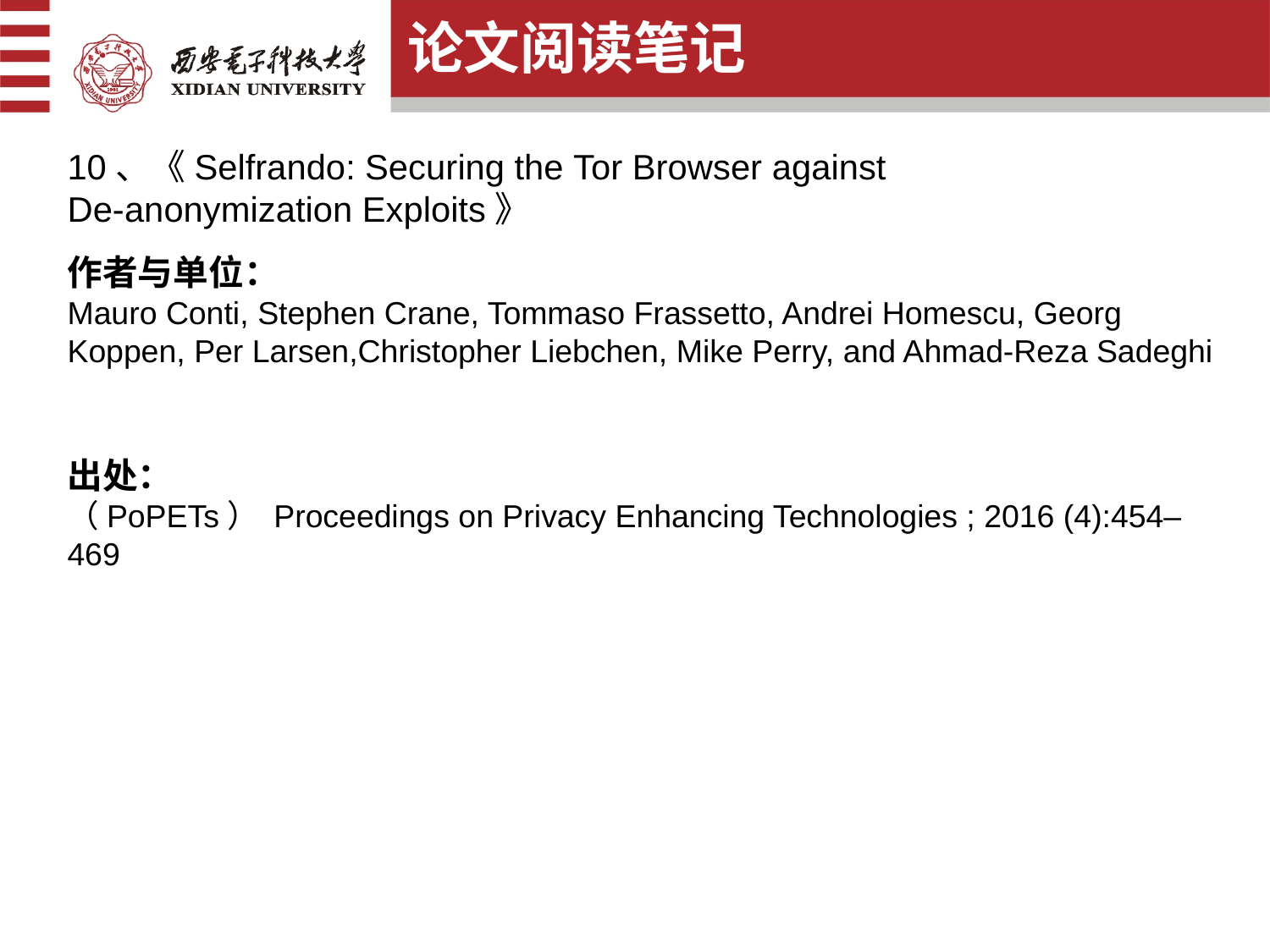

论文阅读笔记
10、《Selfrando: Securing the Tor Browser against
De-anonymization Exploits》
作者与单位：
Mauro Conti, Stephen Crane, Tommaso Frassetto, Andrei Homescu, Georg Koppen, Per Larsen,Christopher Liebchen, Mike Perry, and Ahmad-Reza Sadeghi

出处：
（PoPETs） Proceedings on Privacy Enhancing Technologies ; 2016 (4):454–469